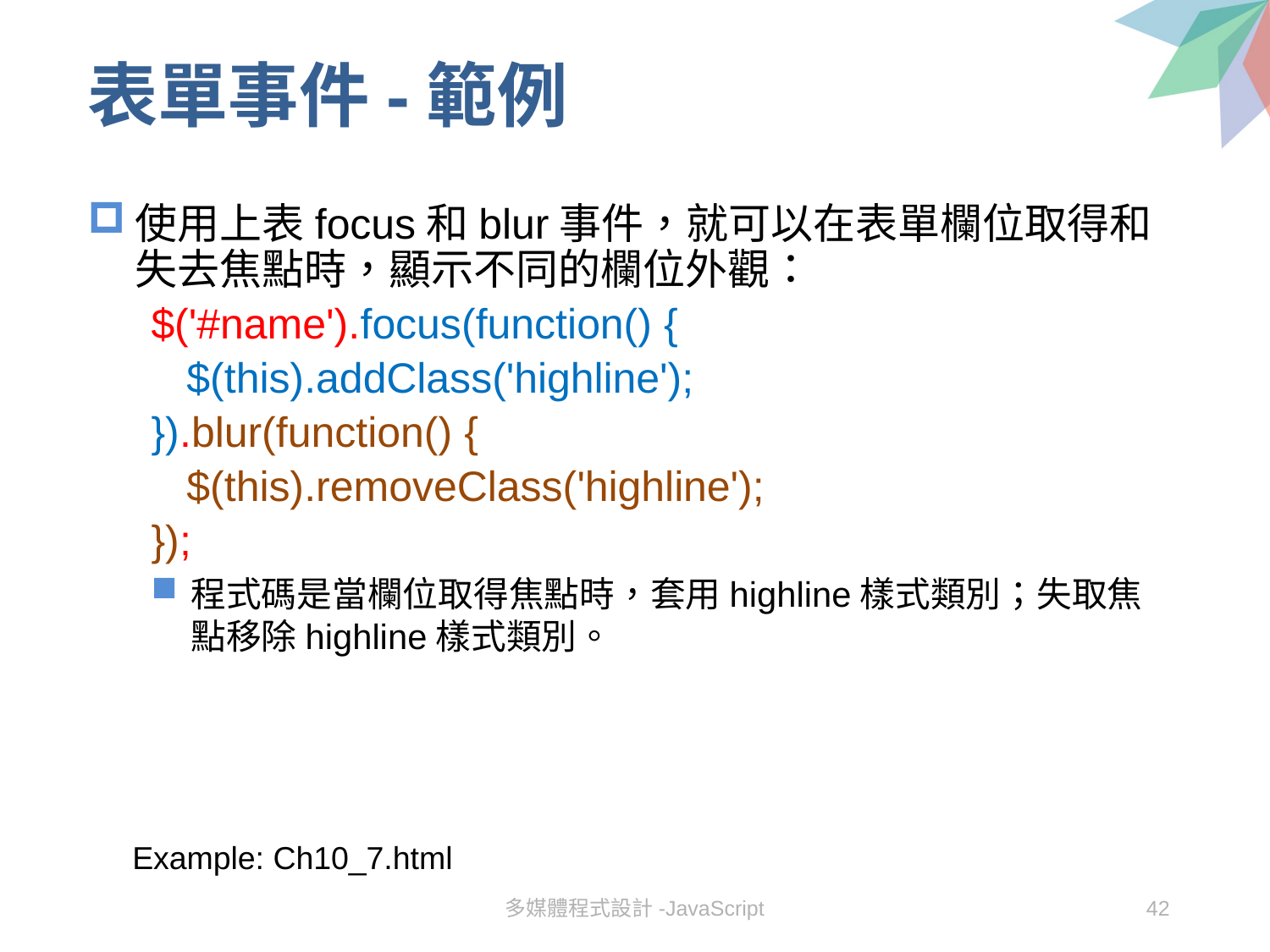

# 表單事件-範例
使用上表focus和blur事件，就可以在表單欄位取得和失去焦點時，顯示不同的欄位外觀：
$('#name').focus(function() {
   $(this).addClass('highline');
}).blur(function() {
   $(this).removeClass('highline');
});
程式碼是當欄位取得焦點時，套用highline樣式類別；失取焦點移除highline樣式類別。
Example: Ch10_7.html
多媒體程式設計-JavaScript
42